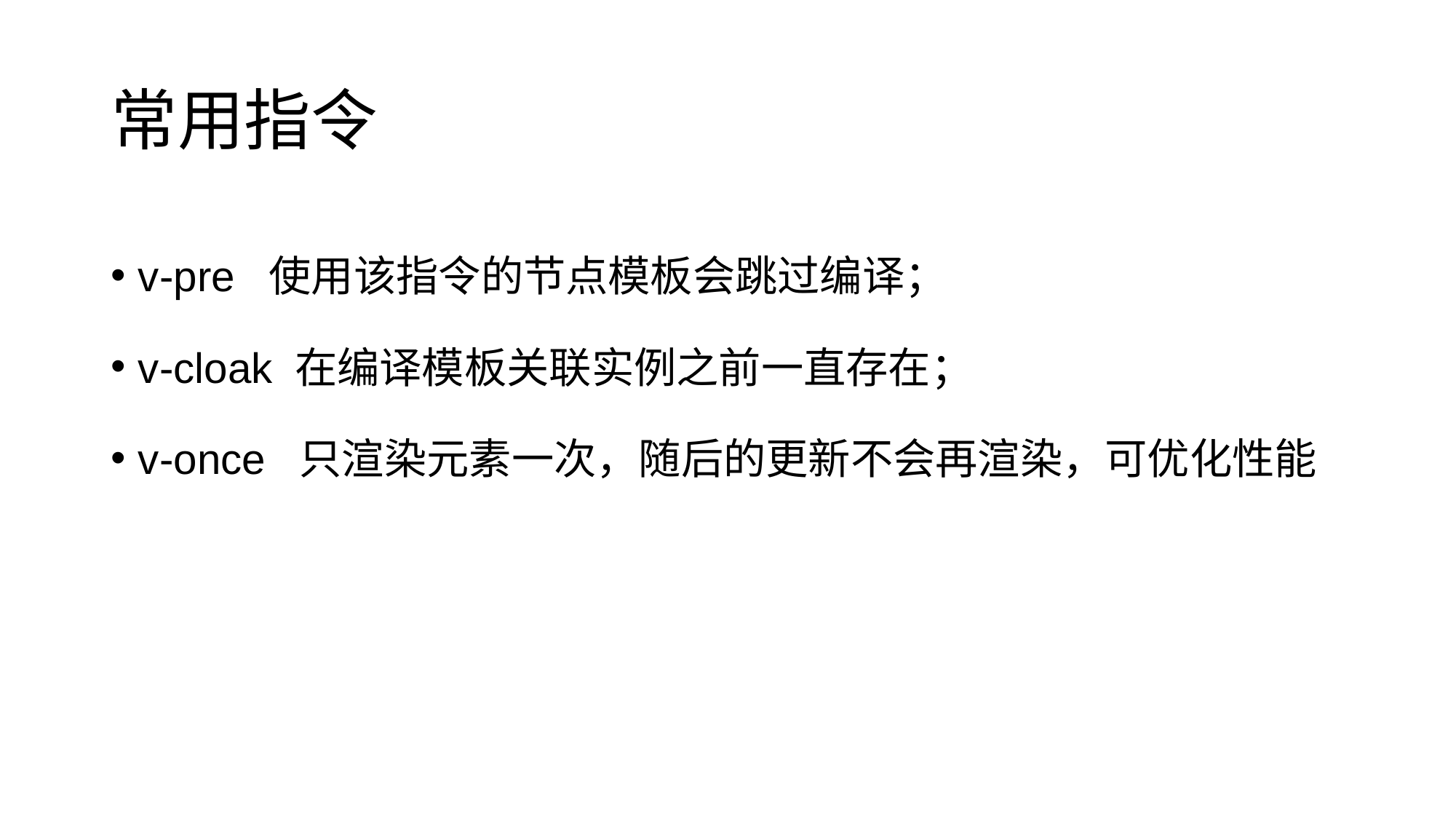

# 常用指令
v-pre  使用该指令的节点模板会跳过编译；
v-cloak 在编译模板关联实例之前一直存在；
v-once  只渲染元素一次，随后的更新不会再渲染，可优化性能